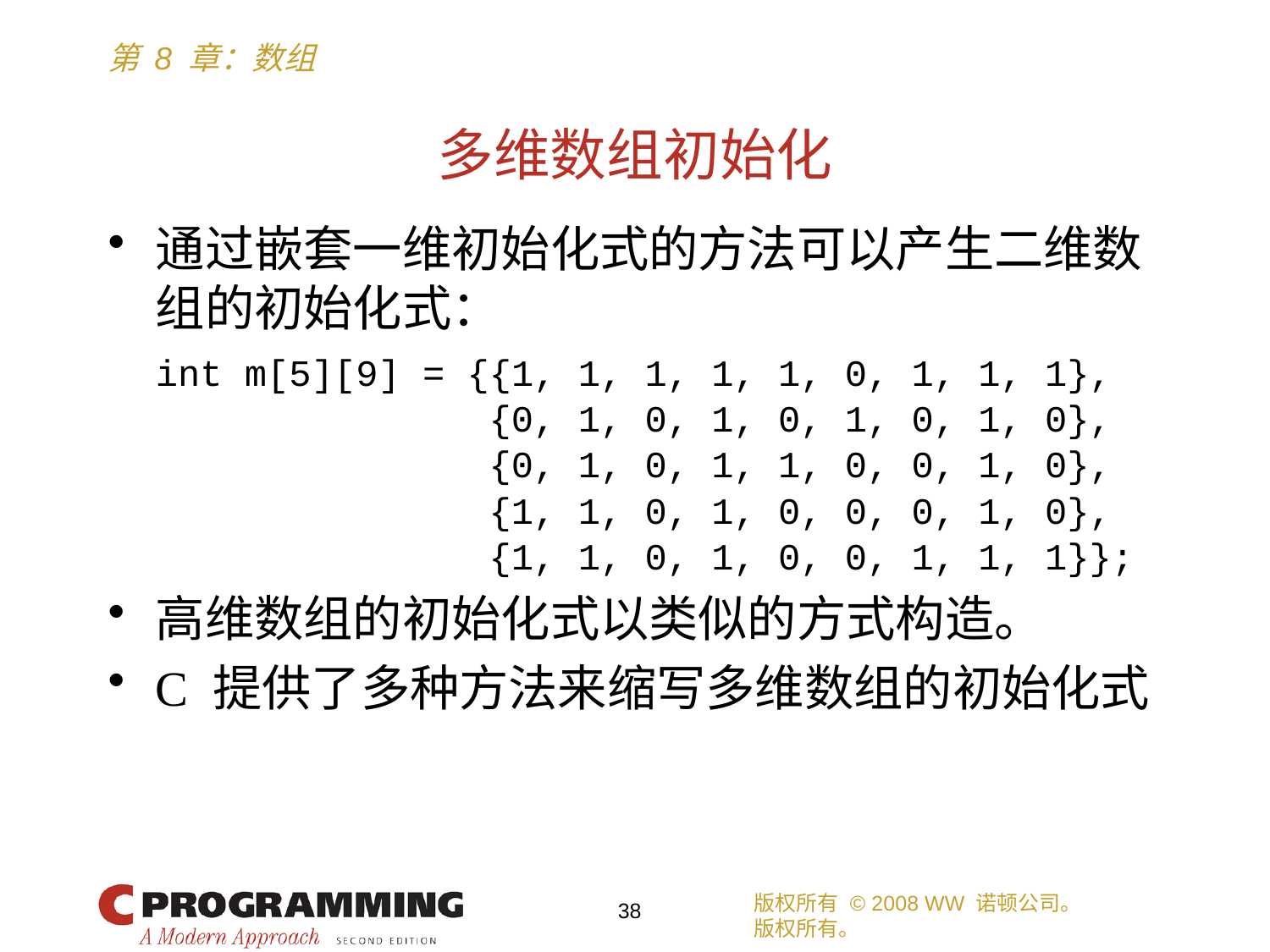

# 多维数组初始化
通过嵌套一维初始化式的方法可以产生二维数组的初始化式：
	int m[5][9] = {{1, 1, 1, 1, 1, 0, 1, 1, 1},
	               {0, 1, 0, 1, 0, 1, 0, 1, 0},
	               {0, 1, 0, 1, 1, 0, 0, 1, 0},
	               {1, 1, 0, 1, 0, 0, 0, 1, 0},
	               {1, 1, 0, 1, 0, 0, 1, 1, 1}};
高维数组的初始化式以类似的方式构造。
C 提供了多种方法来缩写多维数组的初始化式
版权所有 © 2008 WW 诺顿公司。
版权所有。
38